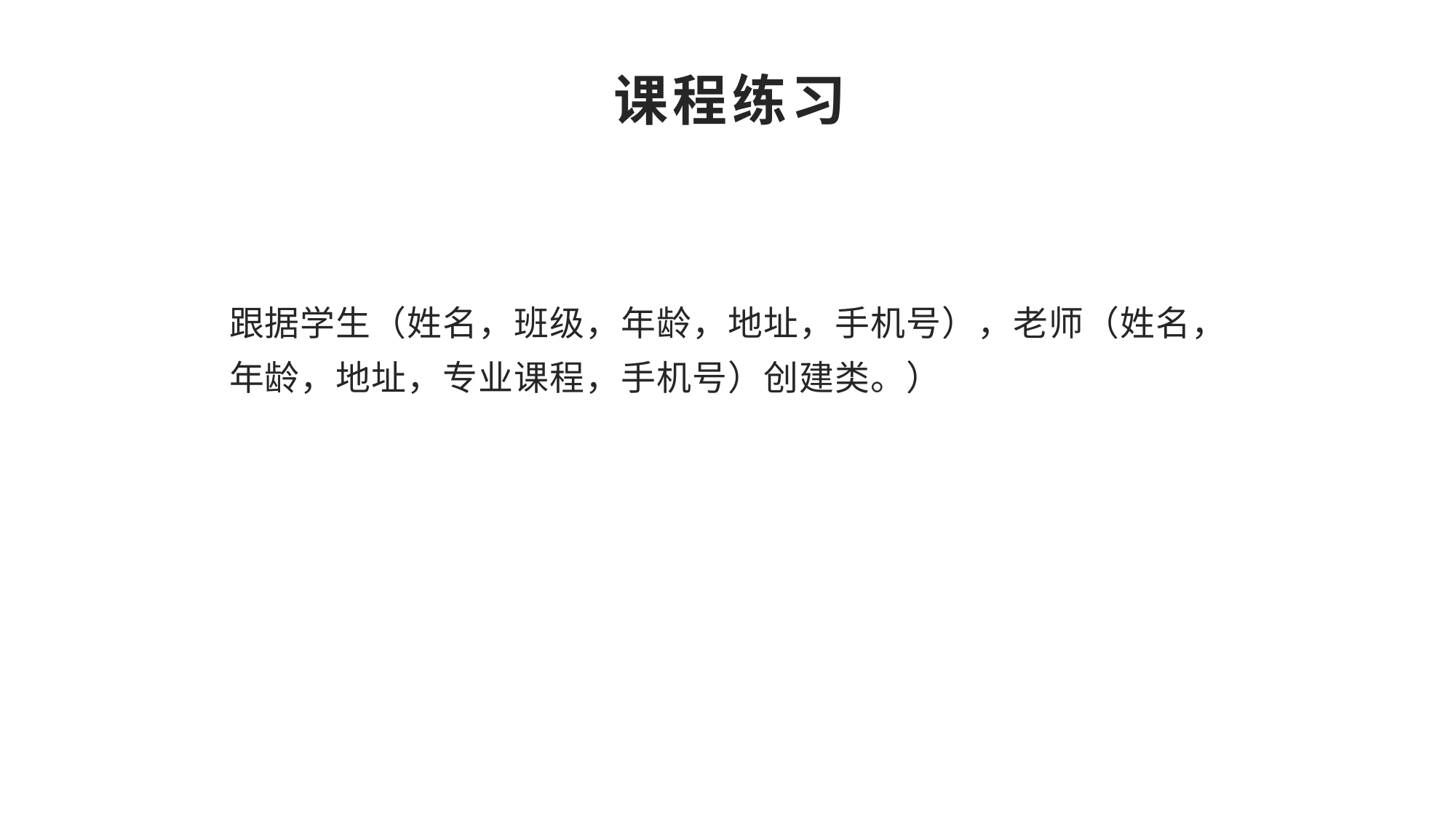

课程练习
跟据学生（姓名，班级，年龄，地址，手机号），老师（姓名， 年龄，地址，专业课程，手机号）创建类。）